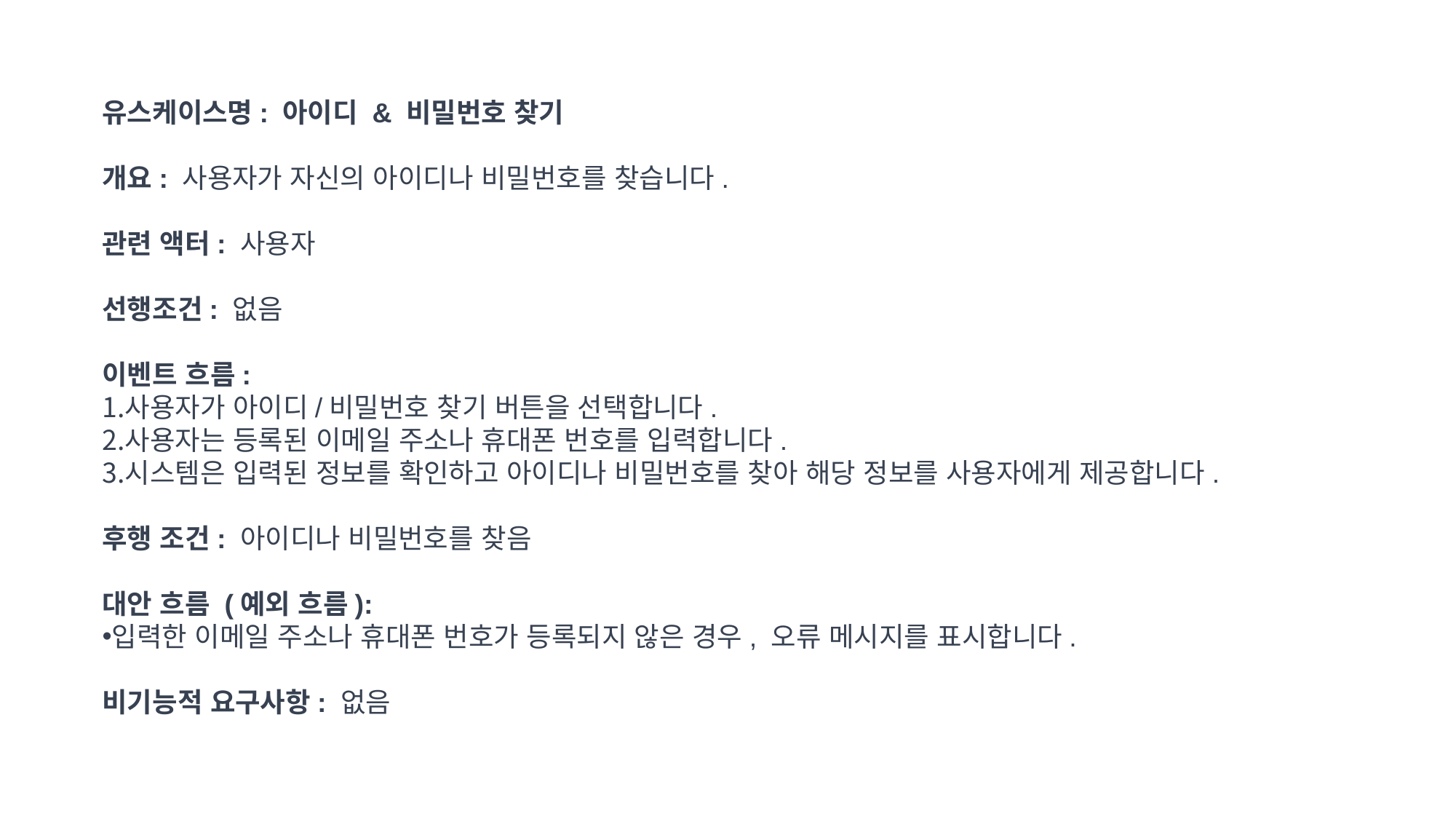

유스케이스명: 아이디 & 비밀번호 찾기

개요: 사용자가 자신의 아이디나 비밀번호를 찾습니다.

관련 액터: 사용자

선행조건: 없음

이벤트 흐름:
사용자가 아이디/비밀번호 찾기 버튼을 선택합니다.
사용자는 등록된 이메일 주소나 휴대폰 번호를 입력합니다.
시스템은 입력된 정보를 확인하고 아이디나 비밀번호를 찾아 해당 정보를 사용자에게 제공합니다.

후행 조건: 아이디나 비밀번호를 찾음

대안 흐름 (예외 흐름):
입력한 이메일 주소나 휴대폰 번호가 등록되지 않은 경우, 오류 메시지를 표시합니다.

비기능적 요구사항: 없음